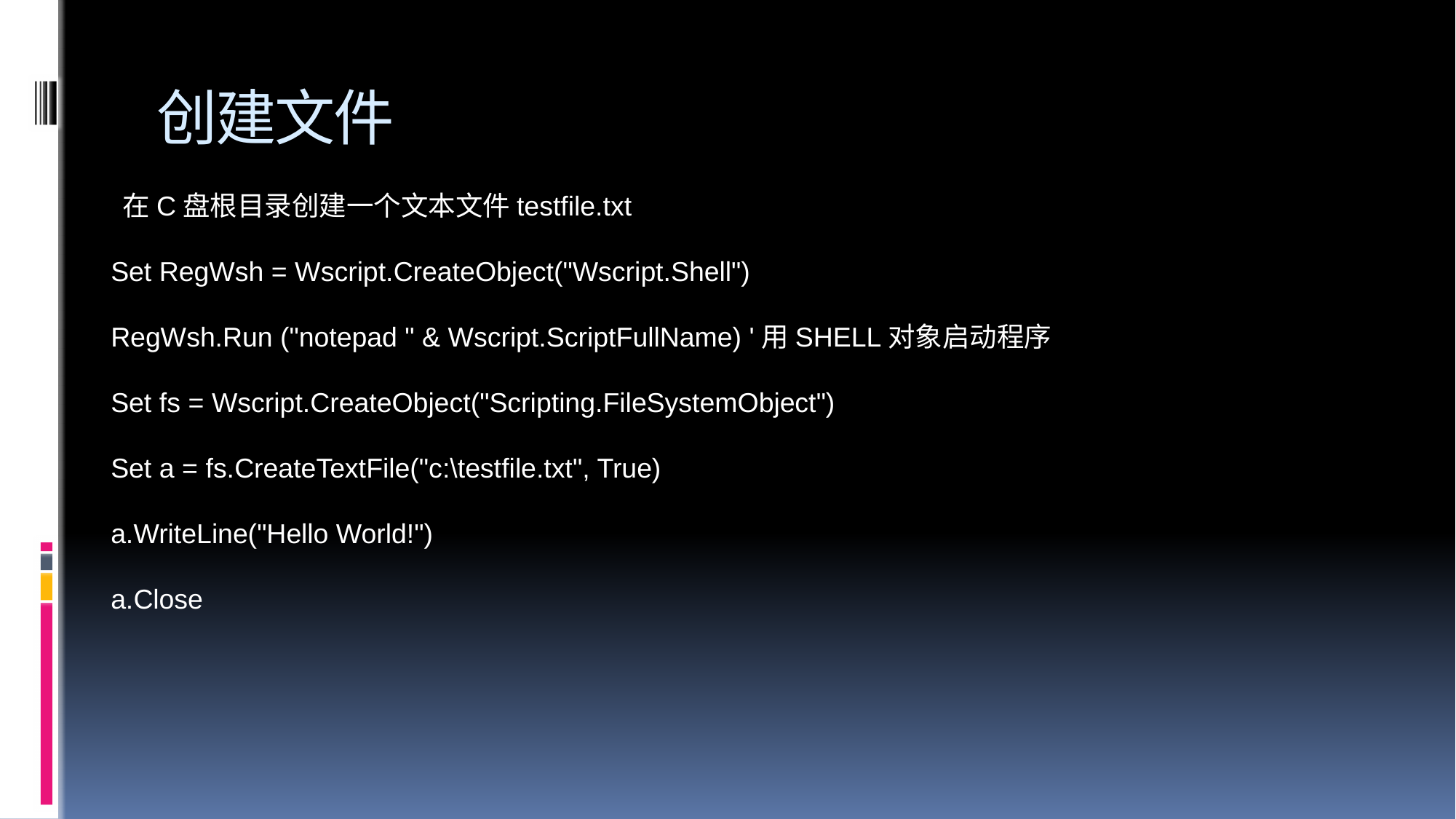

# 创建文件
'在C盘根目录创建一个文本文件testfile.txt

Set RegWsh = Wscript.CreateObject("Wscript.Shell")

RegWsh.Run ("notepad " & Wscript.ScriptFullName) '用SHELL对象启动程序

Set fs = Wscript.CreateObject("Scripting.FileSystemObject")

Set a = fs.CreateTextFile("c:\testfile.txt", True)

a.WriteLine("Hello World!")

a.Close